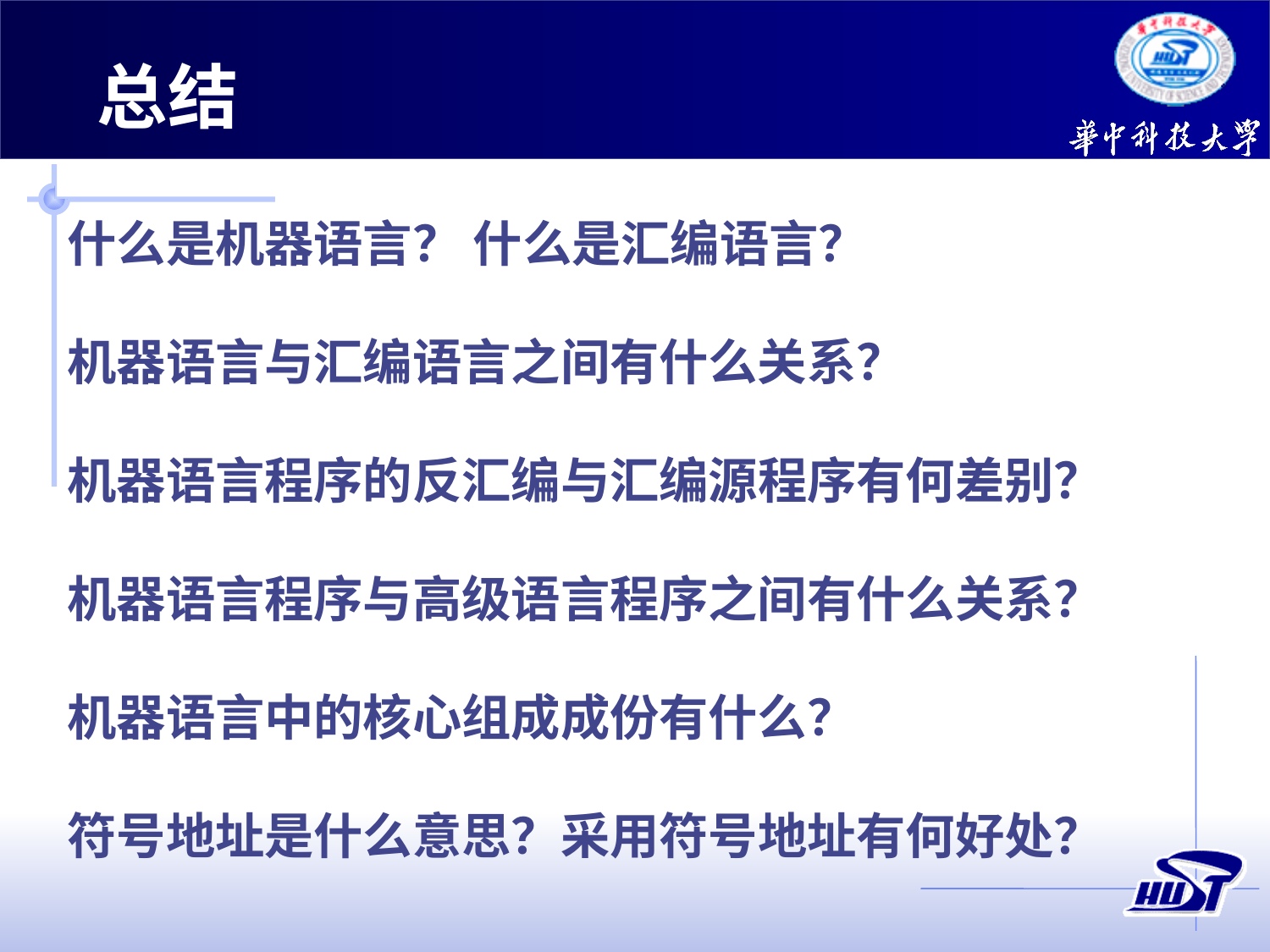

总结
什么是机器语言？ 什么是汇编语言？

机器语言与汇编语言之间有什么关系？

机器语言程序的反汇编与汇编源程序有何差别？

机器语言程序与高级语言程序之间有什么关系？

机器语言中的核心组成成份有什么？

符号地址是什么意思？采用符号地址有何好处？